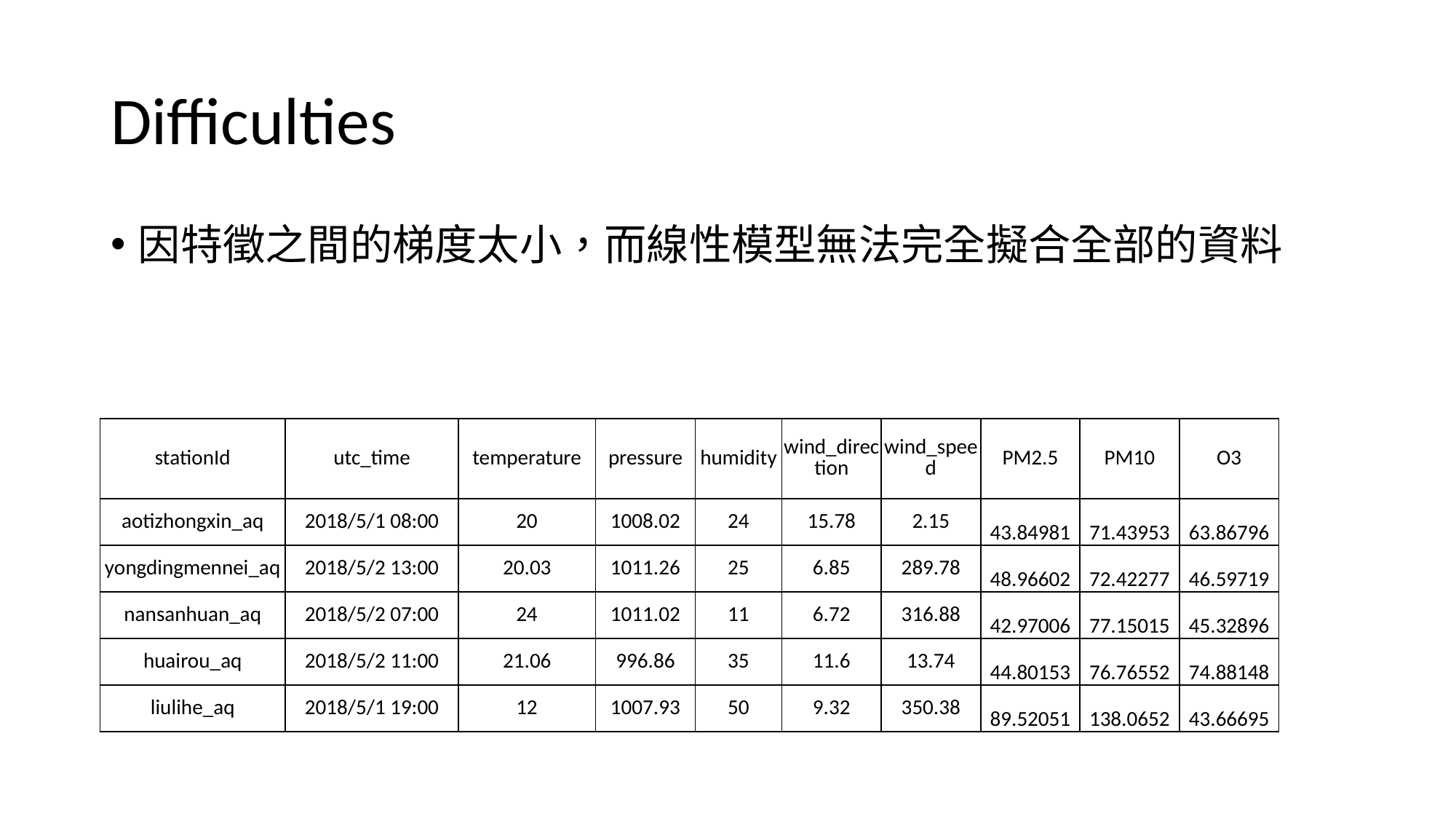

# Difficulties
因特徵之間的梯度太小，而線性模型無法完全擬合全部的資料
| stationId | utc\_time | temperature | pressure | humidity | wind\_direction | wind\_speed | PM2.5 | PM10 | O3 |
| --- | --- | --- | --- | --- | --- | --- | --- | --- | --- |
| aotizhongxin\_aq | 2018/5/1 08:00 | 20 | 1008.02 | 24 | 15.78 | 2.15 | 43.84981 | 71.43953 | 63.86796 |
| yongdingmennei\_aq | 2018/5/2 13:00 | 20.03 | 1011.26 | 25 | 6.85 | 289.78 | 48.96602 | 72.42277 | 46.59719 |
| nansanhuan\_aq | 2018/5/2 07:00 | 24 | 1011.02 | 11 | 6.72 | 316.88 | 42.97006 | 77.15015 | 45.32896 |
| huairou\_aq | 2018/5/2 11:00 | 21.06 | 996.86 | 35 | 11.6 | 13.74 | 44.80153 | 76.76552 | 74.88148 |
| liulihe\_aq | 2018/5/1 19:00 | 12 | 1007.93 | 50 | 9.32 | 350.38 | 89.52051 | 138.0652 | 43.66695 |